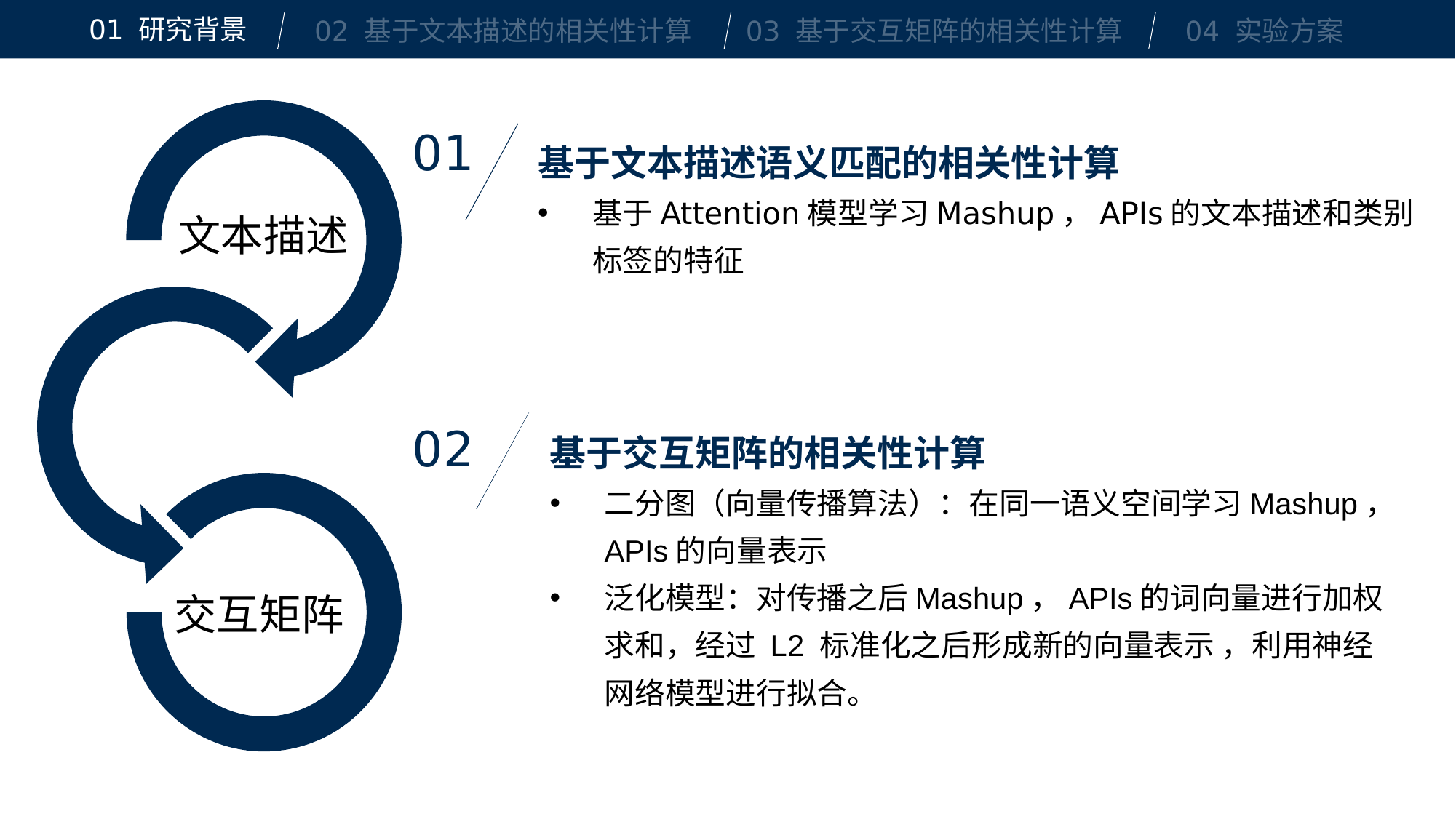

01 研究背景
02 基于文本描述的相关性计算
03 基于交互矩阵的相关性计算
04 实验方案

文本描述

交互矩阵

01
基于文本描述语义匹配的相关性计算
基于Attention模型学习Mashup，APIs的文本描述和类别标签的特征

02
基于交互矩阵的相关性计算
二分图（向量传播算法）：在同一语义空间学习Mashup，APIs的向量表示
泛化模型：对传播之后Mashup，APIs的词向量进行加权求和，经过 L2 标准化之后形成新的向量表示 ，利用神经网络模型进行拟合。